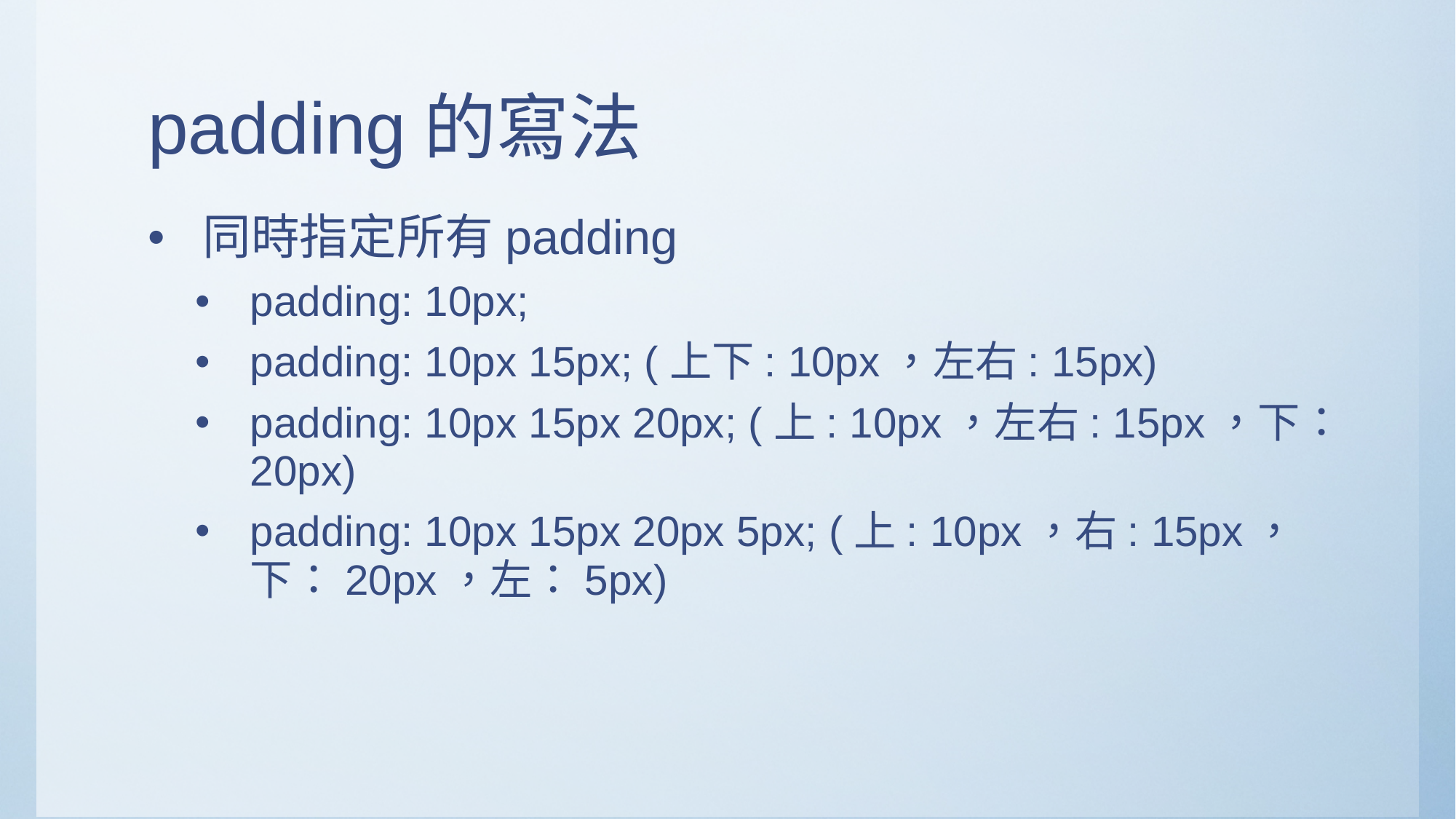

# padding的寫法
同時指定所有padding
padding: 10px;
padding: 10px 15px; (上下: 10px，左右: 15px)
padding: 10px 15px 20px; (上: 10px，左右: 15px，下：20px)
padding: 10px 15px 20px 5px; (上: 10px，右: 15px，下：20px，左：5px)